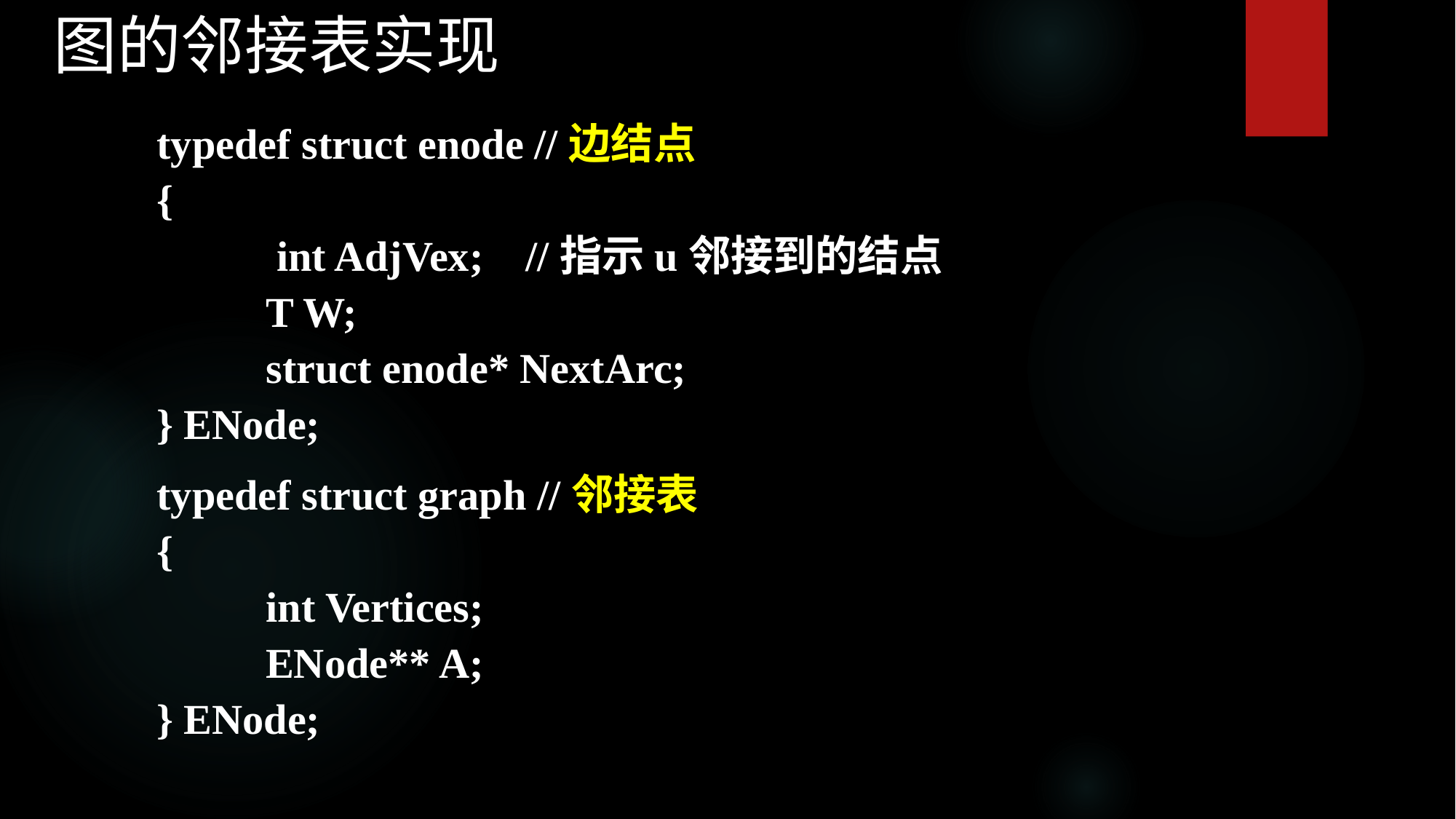

图的邻接表实现
typedef struct enode //边结点
{
  	 int AdjVex;    //指示u邻接到的结点
   	T W;
   	struct enode* NextArc;
} ENode;
typedef struct graph //邻接表
{
   	int Vertices;
	ENode** A;
} ENode;